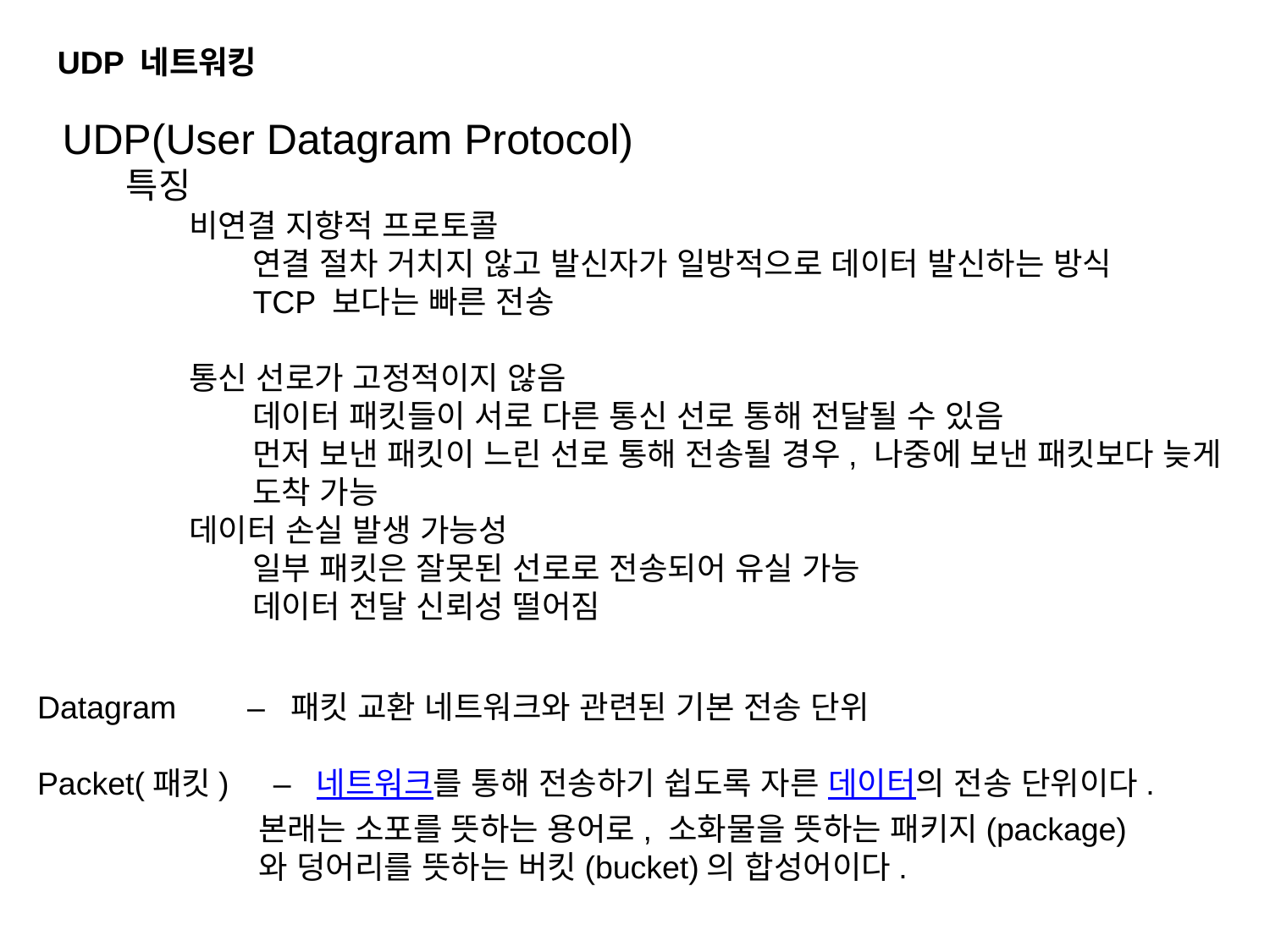

UDP 네트워킹
UDP(User Datagram Protocol)
특징
비연결 지향적 프로토콜
연결 절차 거치지 않고 발신자가 일방적으로 데이터 발신하는 방식
TCP 보다는 빠른 전송

통신 선로가 고정적이지 않음
데이터 패킷들이 서로 다른 통신 선로 통해 전달될 수 있음
먼저 보낸 패킷이 느린 선로 통해 전송될 경우, 나중에 보낸 패킷보다 늦게 도착 가능
데이터 손실 발생 가능성
일부 패킷은 잘못된 선로로 전송되어 유실 가능
데이터 전달 신뢰성 떨어짐

Datagram        –  패킷 교환 네트워크와 관련된 기본 전송 단위

Packet(패킷)     –  네트워크를 통해 전송하기 쉽도록 자른 데이터의 전송 단위이다.
                        본래는 소포를 뜻하는 용어로, 소화물을 뜻하는 패키지(package)
                        와 덩어리를 뜻하는 버킷(bucket)의 합성어이다.